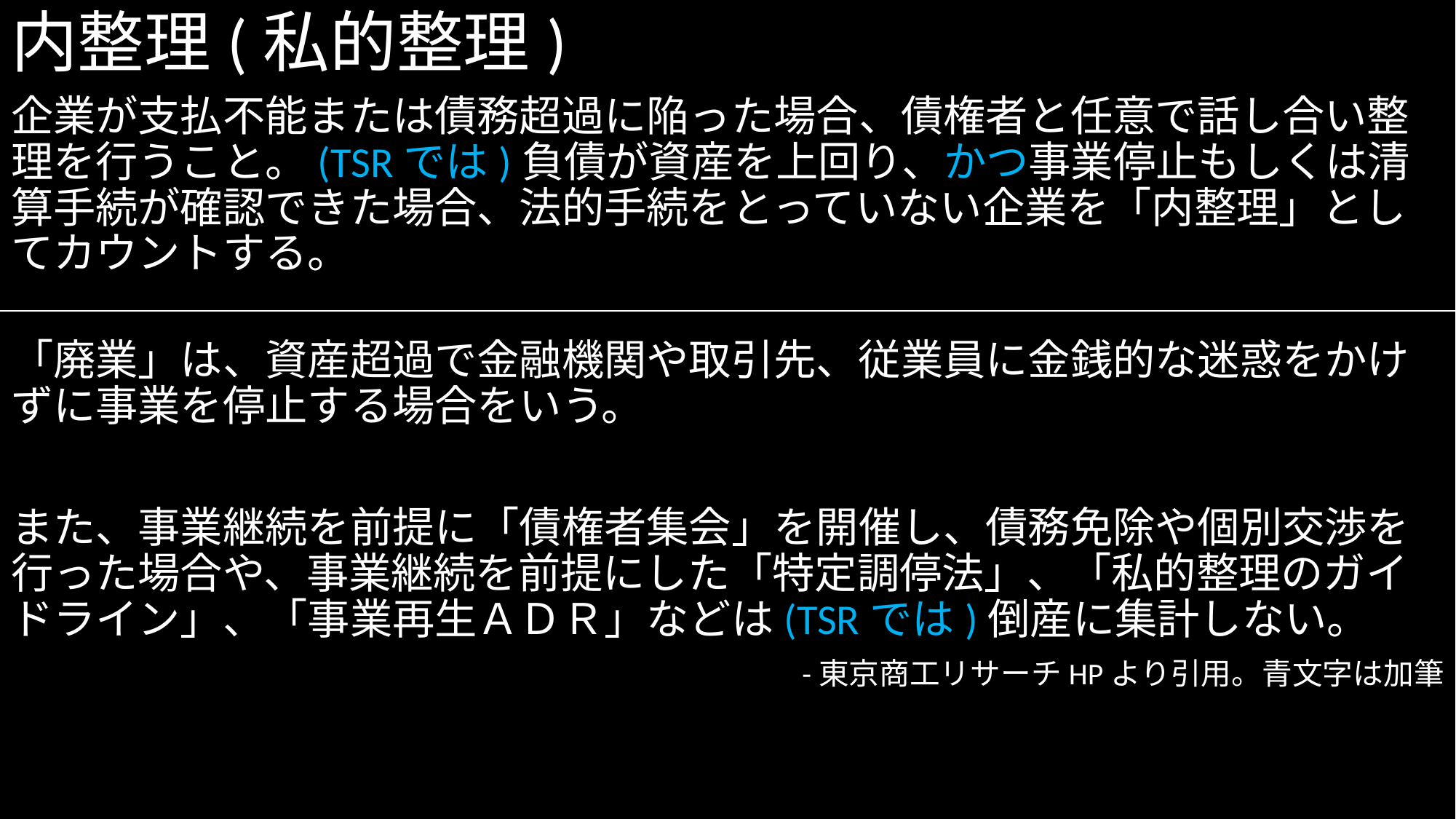

# 内整理(私的整理)
企業が支払不能または債務超過に陥った場合、債権者と任意で話し合い整理を行うこと。(TSRでは)負債が資産を上回り、かつ事業停止もしくは清算手続が確認できた場合、法的手続をとっていない企業を「内整理」としてカウントする。
「廃業」は、資産超過で金融機関や取引先、従業員に金銭的な迷惑をかけずに事業を停止する場合をいう。

また、事業継続を前提に「債権者集会」を開催し、債務免除や個別交渉を行った場合や、事業継続を前提にした「特定調停法」、「私的整理のガイドライン」、「事業再生ＡＤＲ」などは(TSRでは)倒産に集計しない。
-東京商工リサーチHPより引用。青文字は加筆